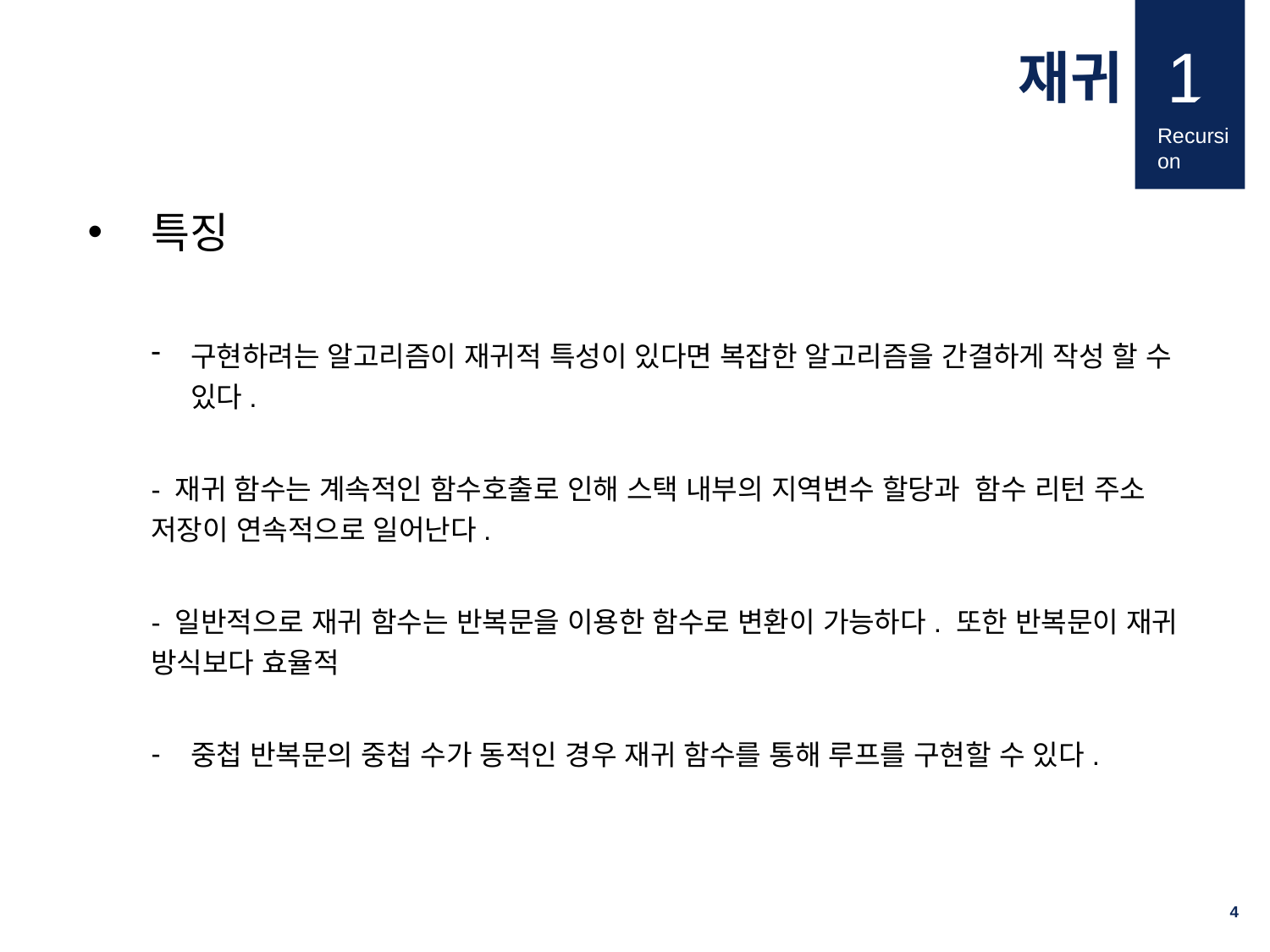

1

재귀
Recursion
특징

구현하려는 알고리즘이 재귀적 특성이 있다면 복잡한 알고리즘을 간결하게 작성 할 수 있다.

- 재귀 함수는 계속적인 함수호출로 인해 스택 내부의 지역변수 할당과  함수 리턴 주소 저장이 연속적으로 일어난다.

- 일반적으로 재귀 함수는 반복문을 이용한 함수로 변환이 가능하다. 또한 반복문이 재귀 방식보다 효율적

중첩 반복문의 중첩 수가 동적인 경우 재귀 함수를 통해 루프를 구현할 수 있다.

4